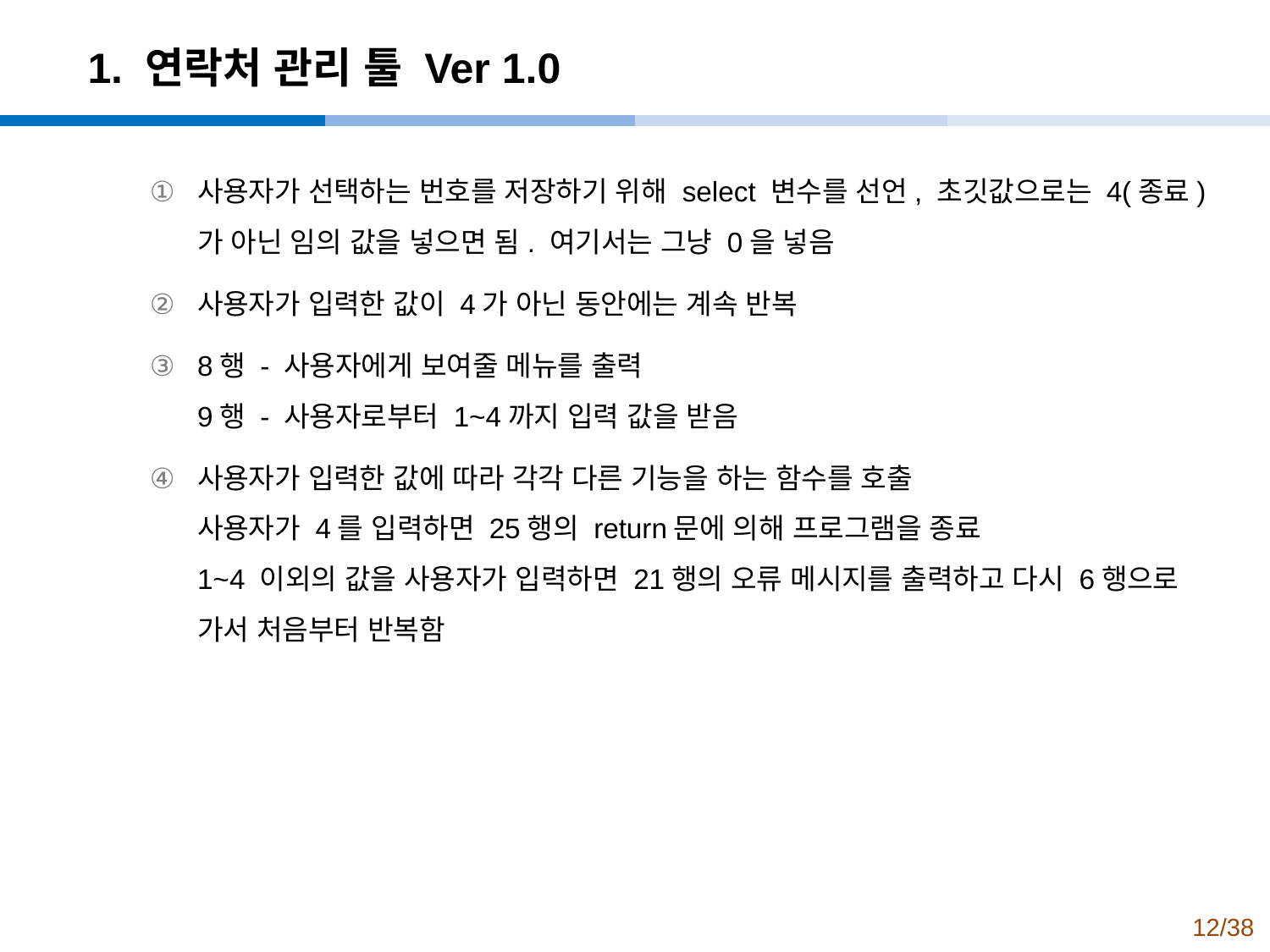

# 1. 연락처 관리 툴 Ver 1.0
사용자가 선택하는 번호를 저장하기 위해 select 변수를 선언, 초깃값으로는 4(종료)가 아닌 임의 값을 넣으면 됨. 여기서는 그냥 0을 넣음
사용자가 입력한 값이 4가 아닌 동안에는 계속 반복
8행 - 사용자에게 보여줄 메뉴를 출력
9행 - 사용자로부터 1~4까지 입력 값을 받음
사용자가 입력한 값에 따라 각각 다른 기능을 하는 함수를 호출
사용자가 4를 입력하면 25행의 return문에 의해 프로그램을 종료
1~4 이외의 값을 사용자가 입력하면 21행의 오류 메시지를 출력하고 다시 6행으로 가서 처음부터 반복함